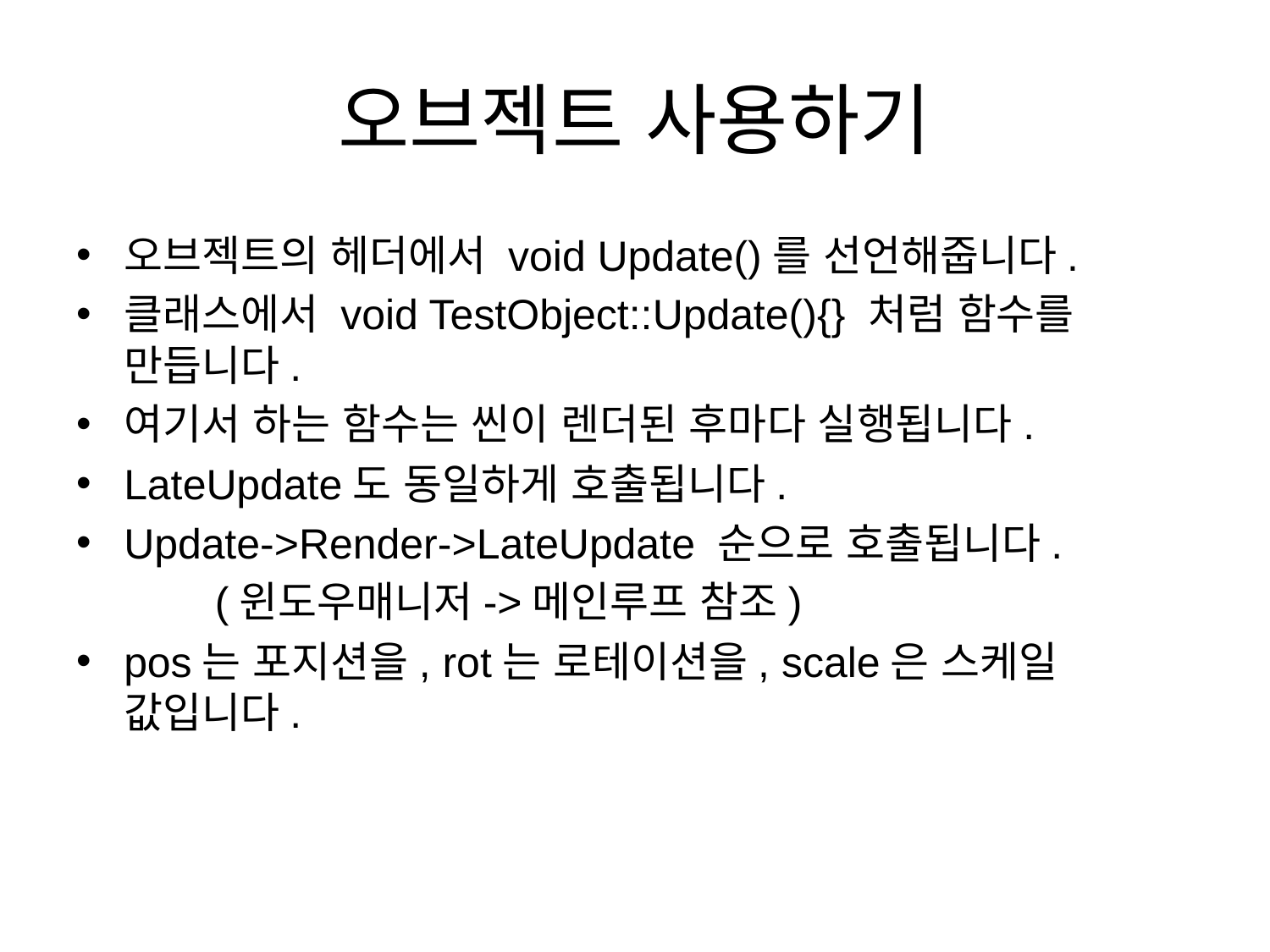

# 오브젝트 사용하기
오브젝트의 헤더에서 void Update()를 선언해줍니다.
클래스에서 void TestObject::Update(){} 처럼 함수를 만듭니다.
여기서 하는 함수는 씬이 렌더된 후마다 실행됩니다.
LateUpdate도 동일하게 호출됩니다.
Update->Render->LateUpdate 순으로 호출됩니다.
	 (윈도우매니저->메인루프 참조)
pos는 포지션을, rot는 로테이션을, scale은 스케일 값입니다.